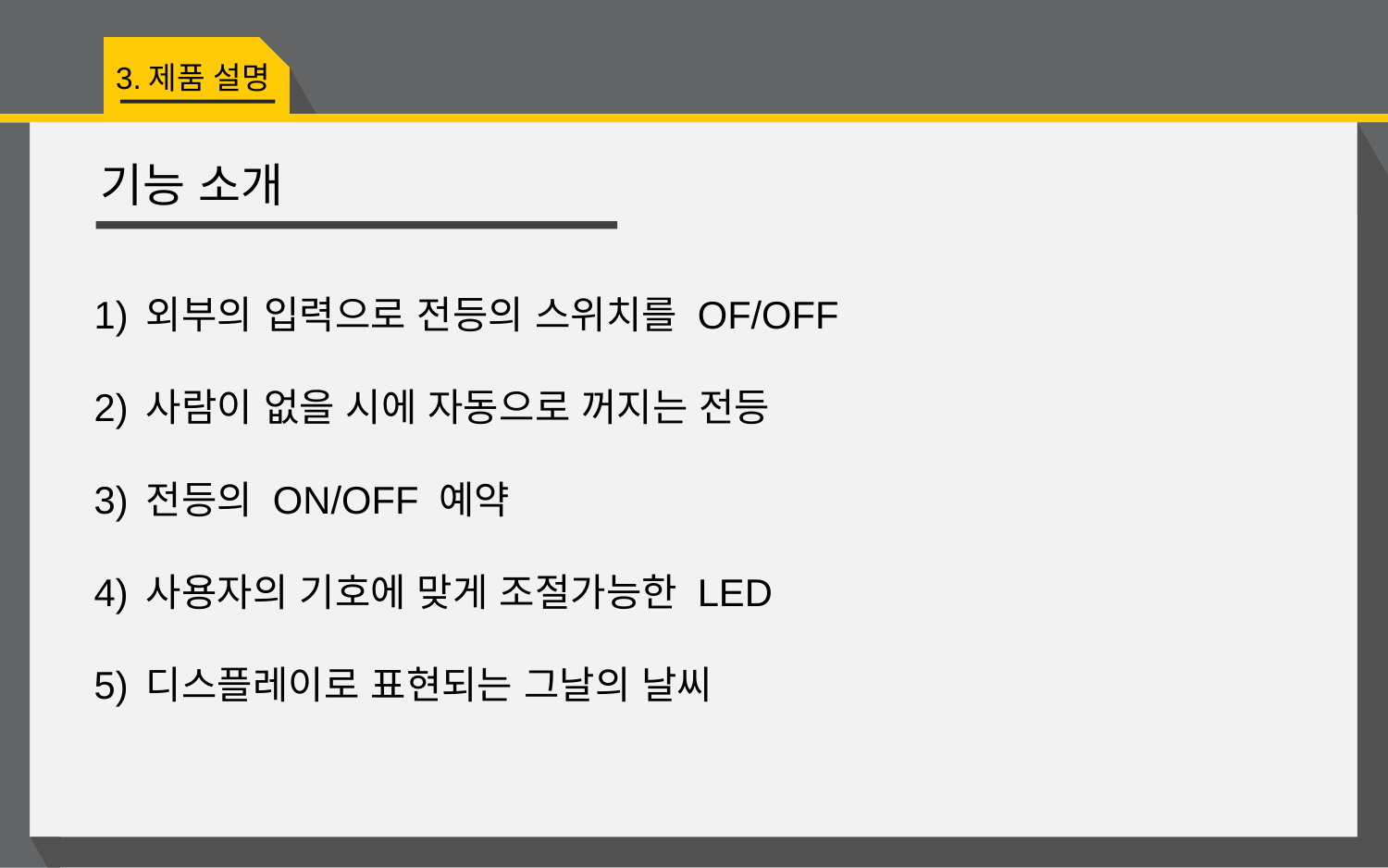

3.제품 설명
기능 소개

외부의 입력으로 전등의 스위치를 OF/OFF

사람이 없을 시에 자동으로 꺼지는 전등

전등의 ON/OFF 예약

사용자의 기호에 맞게 조절가능한 LED

디스플레이로 표현되는 그날의 날씨